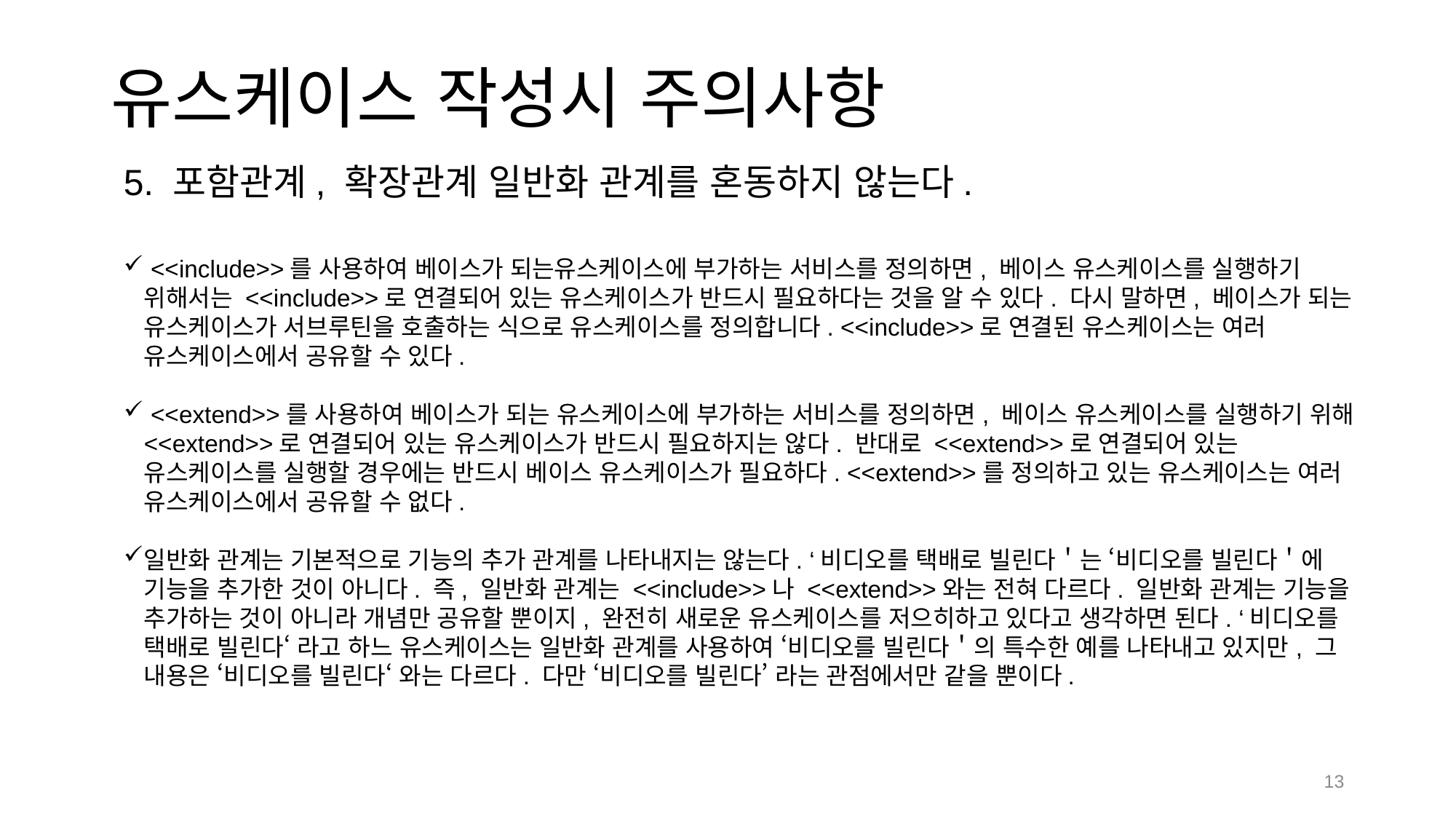

# 유스케이스 작성시 주의사항
5. 포함관계, 확장관계 일반화 관계를 혼동하지 않는다.
 <<include>>를 사용하여 베이스가 되는유스케이스에 부가하는 서비스를 정의하면, 베이스 유스케이스를 실행하기 위해서는 <<include>>로 연결되어 있는 유스케이스가 반드시 필요하다는 것을 알 수 있다. 다시 말하면, 베이스가 되는 유스케이스가 서브루틴을 호출하는 식으로 유스케이스를 정의합니다. <<include>>로 연결된 유스케이스는 여러 유스케이스에서 공유할 수 있다.

 <<extend>>를 사용하여 베이스가 되는 유스케이스에 부가하는 서비스를 정의하면, 베이스 유스케이스를 실행하기 위해 <<extend>>로 연결되어 있는 유스케이스가 반드시 필요하지는 않다. 반대로 <<extend>>로 연결되어 있는 유스케이스를 실행할 경우에는 반드시 베이스 유스케이스가 필요하다. <<extend>>를 정의하고 있는 유스케이스는 여러 유스케이스에서 공유할 수 없다.

일반화 관계는 기본적으로 기능의 추가 관계를 나타내지는 않는다. ‘비디오를 택배로 빌린다＇는 ‘비디오를 빌린다＇에 기능을 추가한 것이 아니다. 즉, 일반화 관계는 <<include>>나 <<extend>>와는 전혀 다르다. 일반화 관계는 기능을 추가하는 것이 아니라 개념만 공유할 뿐이지, 완전히 새로운 유스케이스를 저으히하고 있다고 생각하면 된다. ‘비디오를 택배로 빌린다‘ 라고 하느 유스케이스는 일반화 관계를 사용하여 ‘비디오를 빌린다＇의 특수한 예를 나타내고 있지만, 그 내용은 ‘비디오를 빌린다‘ 와는 다르다. 다만 ‘비디오를 빌린다’ 라는 관점에서만 같을 뿐이다.
13